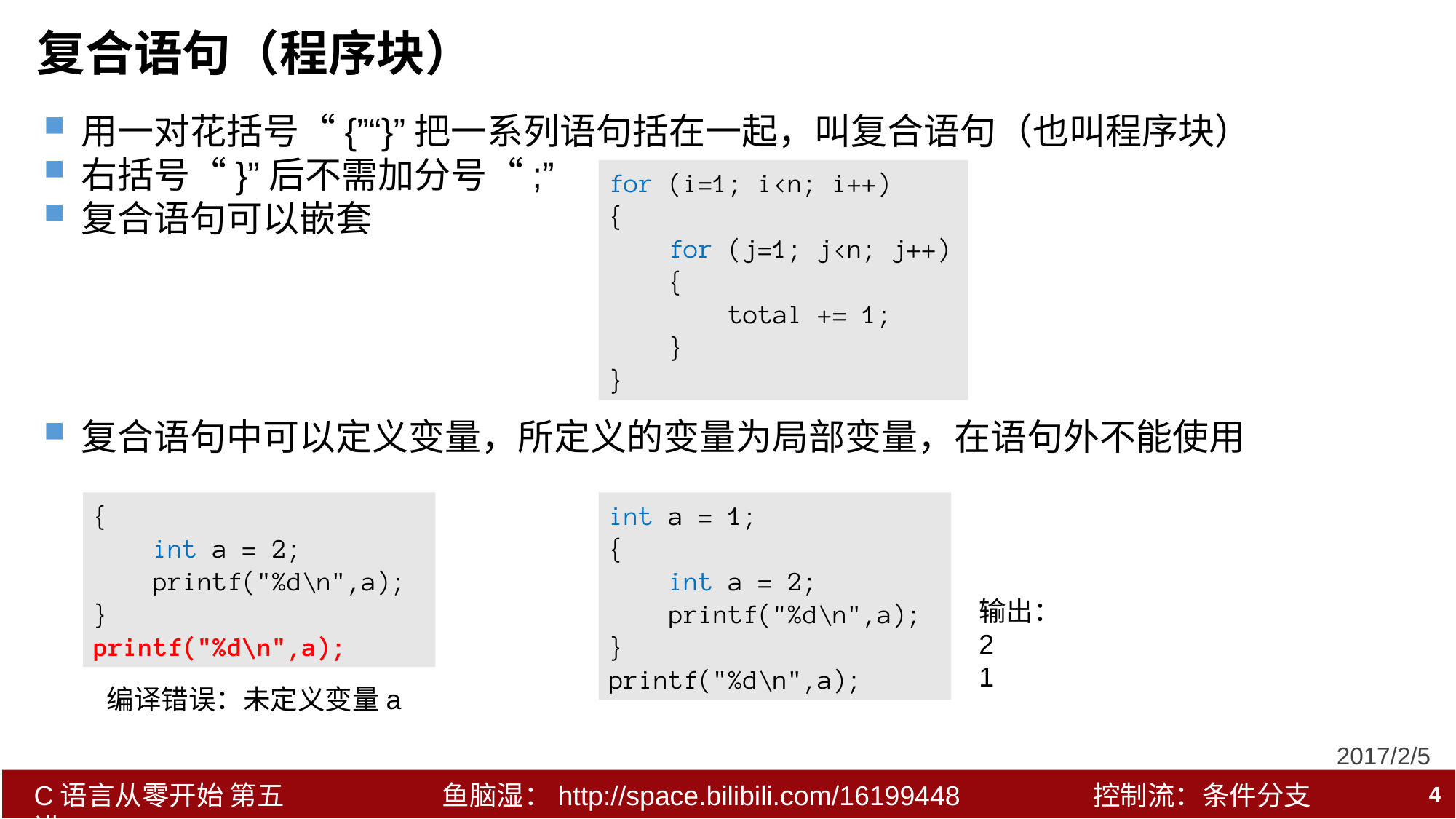

# 复合语句（程序块）
用一对花括号“{”“}”把一系列语句括在一起，叫复合语句（也叫程序块）
右括号“}”后不需加分号“;”
复合语句可以嵌套

复合语句中可以定义变量，所定义的变量为局部变量，在语句外不能使用
for (i=1; i<n; i++)
{
    for (j=1; j<n; j++)
    {
        total += 1;
    }
}
{
    int a = 2;
    printf("%d\n",a);
}
printf("%d\n",a);
int a = 1;
{
    int a = 2;
    printf("%d\n",a);
}
printf("%d\n",a);
输出：
2
1
编译错误：未定义变量a
2017/2/5
4